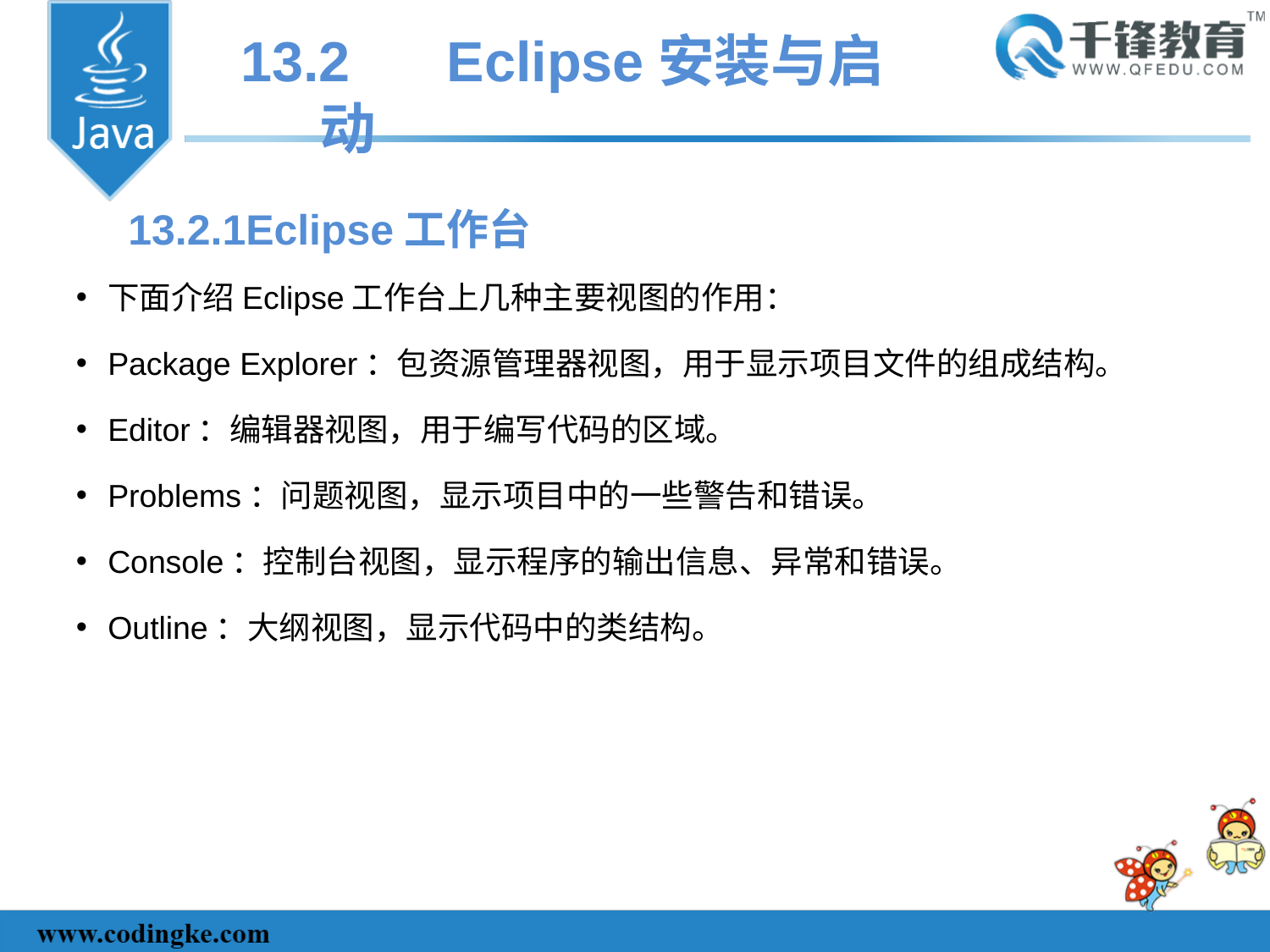

13.2	Eclipse安装与启动
13.2.1Eclipse工作台

下面介绍Eclipse工作台上几种主要视图的作用：
Package Explorer：包资源管理器视图，用于显示项目文件的组成结构。
Editor：编辑器视图，用于编写代码的区域。
Problems：问题视图，显示项目中的一些警告和错误。
Console：控制台视图，显示程序的输出信息、异常和错误。
Outline：大纲视图，显示代码中的类结构。